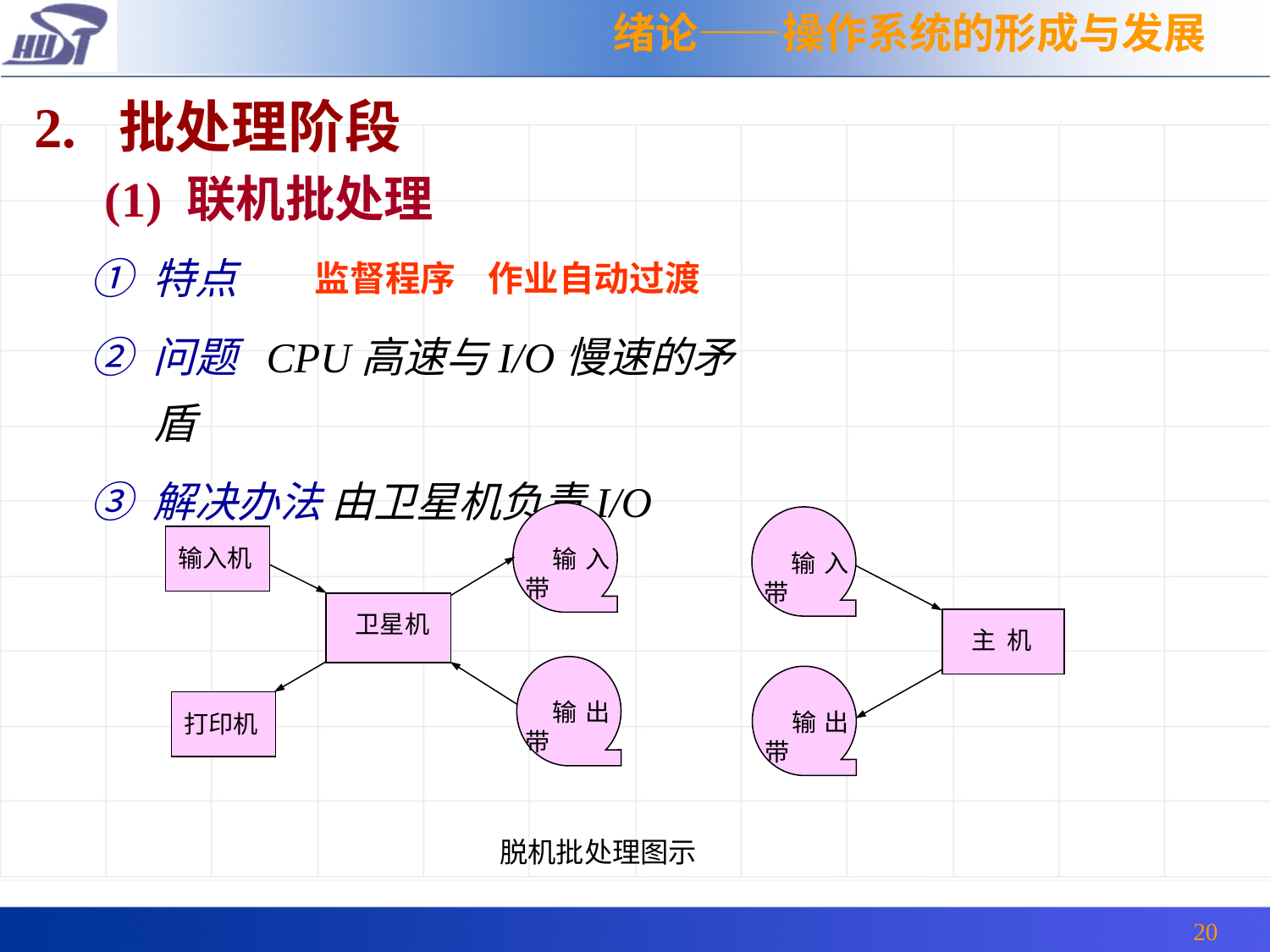

绪论——操作系统的形成与发展
2.  批处理阶段
(1) 联机批处理
① 特点
② 问题  CPU高速与I/O慢速的矛盾
③ 解决办法 由卫星机负责I/O
作业自动过渡
监督程序

输入机
 输入带

  卫星机

 输出带

打印机

 输入带

  主  机

 输出带
脱机批处理图示
20